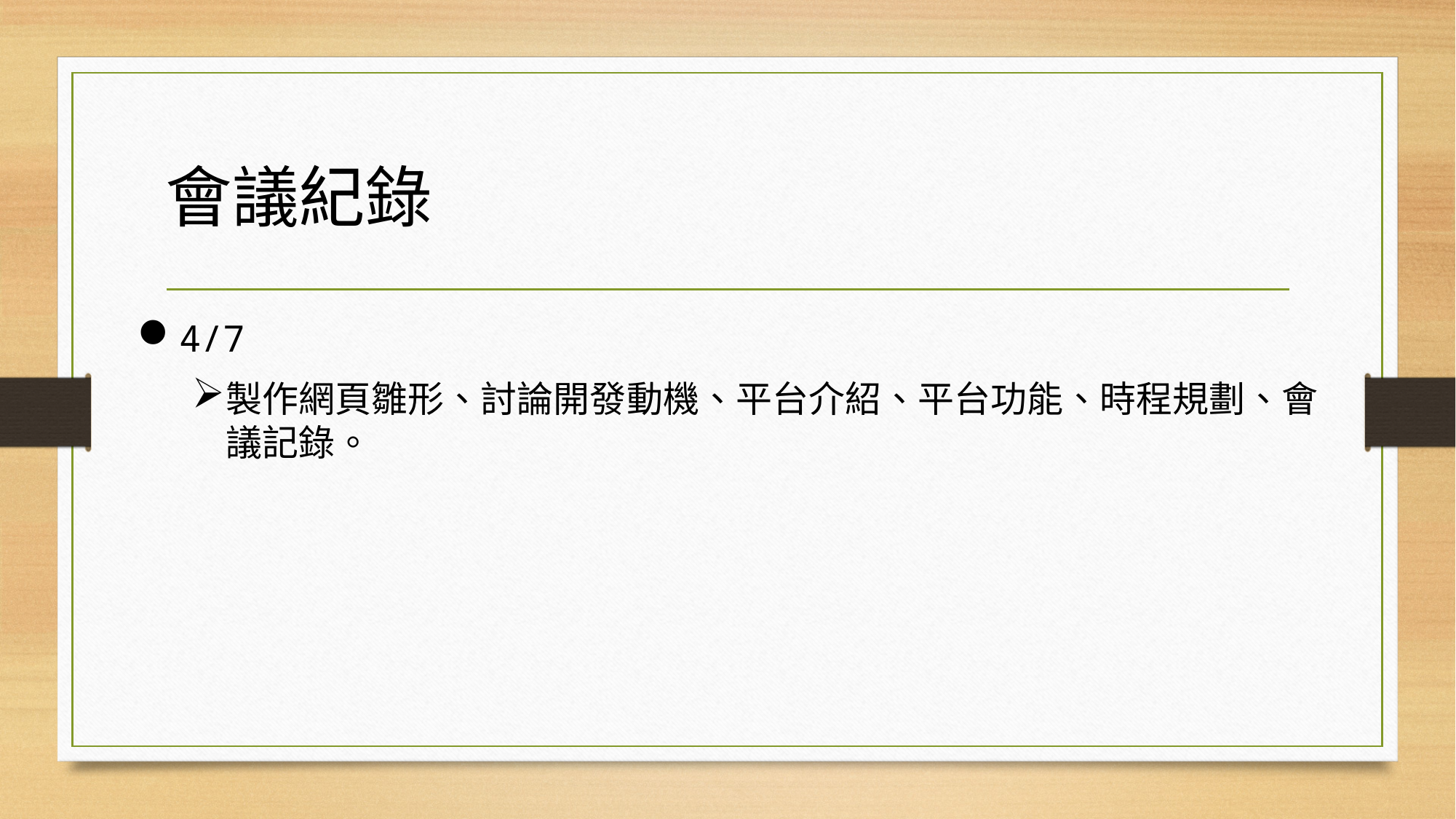

# 會議紀錄
4/7
製作網頁雛形、討論開發動機、平台介紹、平台功能、時程規劃、會議記錄。